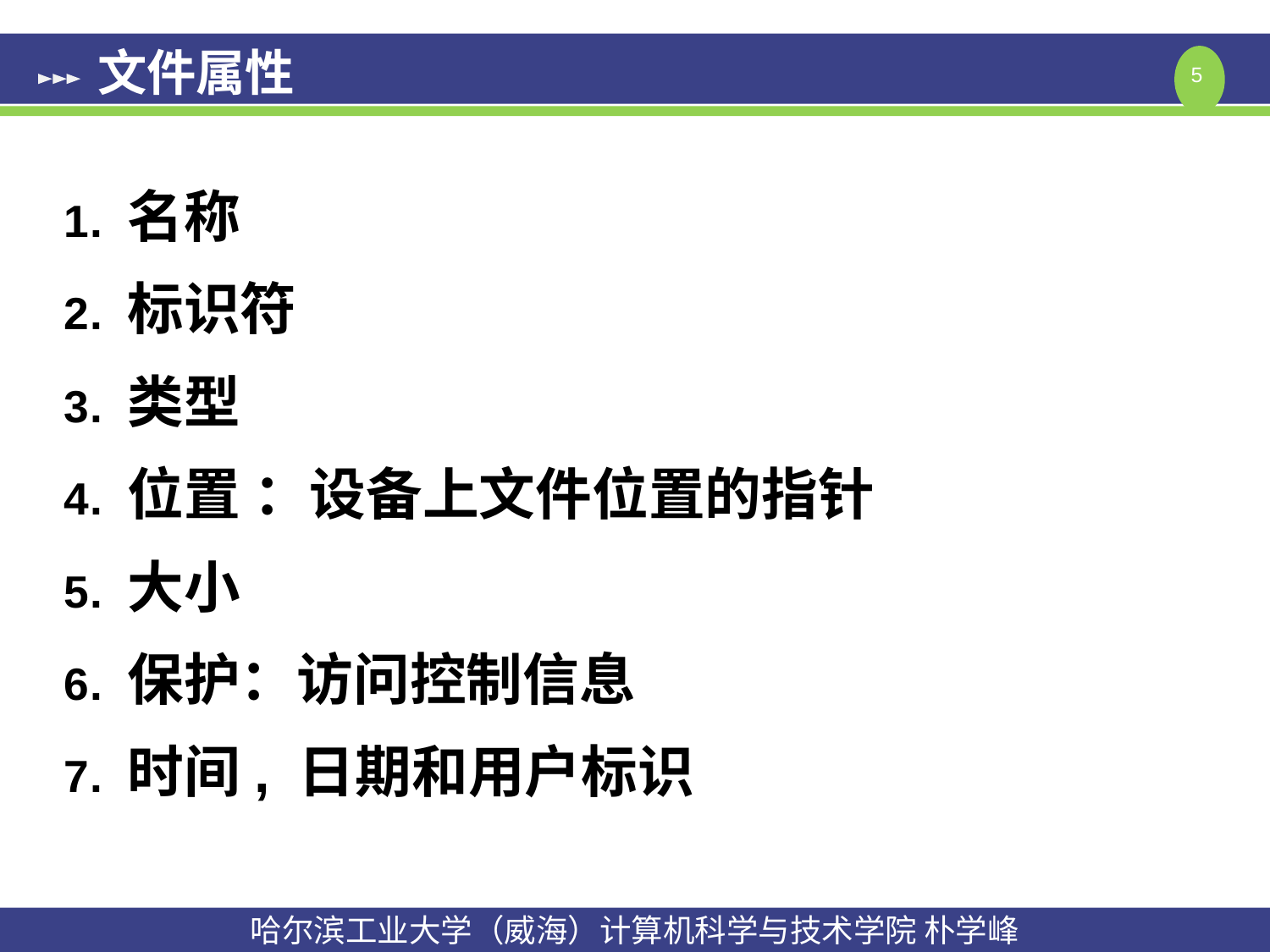

# 文件属性
名称
标识符
类型
位置 ：设备上文件位置的指针
大小
保护：访问控制信息
时间, 日期和用户标识